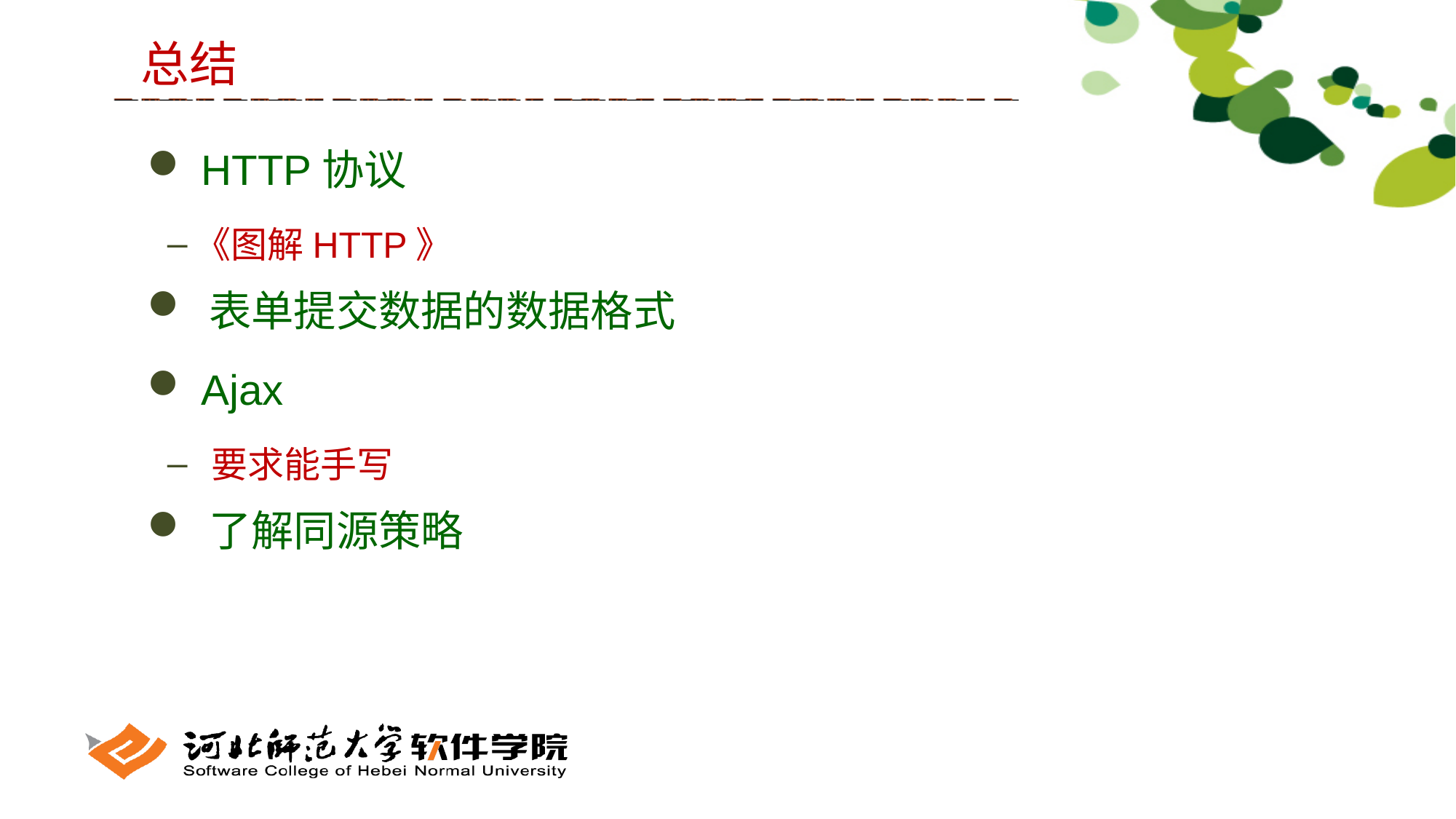

总结

 HTTP协议
《图解HTTP》
 表单提交数据的数据格式
 Ajax
 要求能手写
 了解同源策略